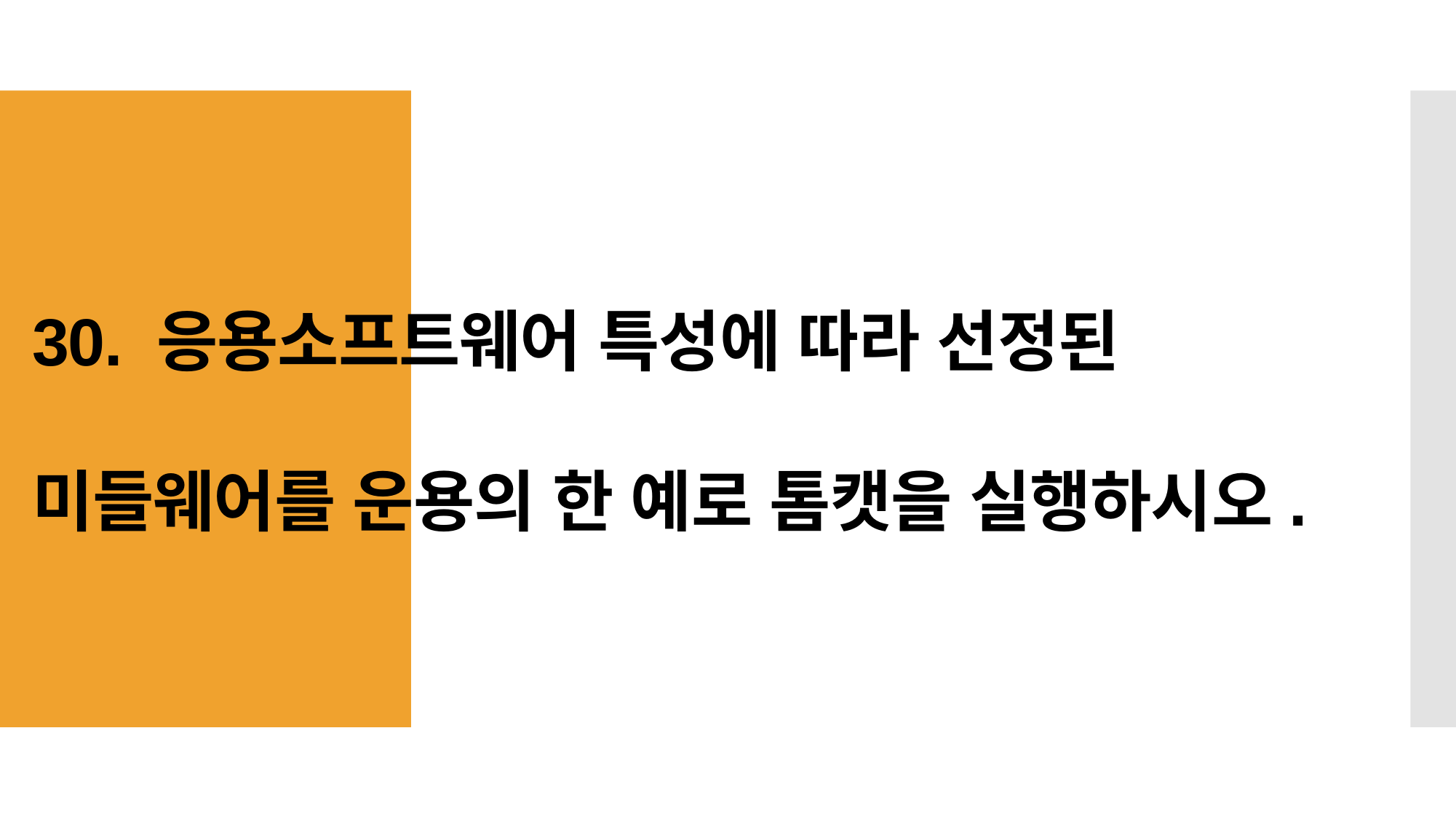

# 30. 응용소프트웨어 특성에 따라 선정된 미들웨어를 운용의 한 예로 톰캣을 실행하시오.